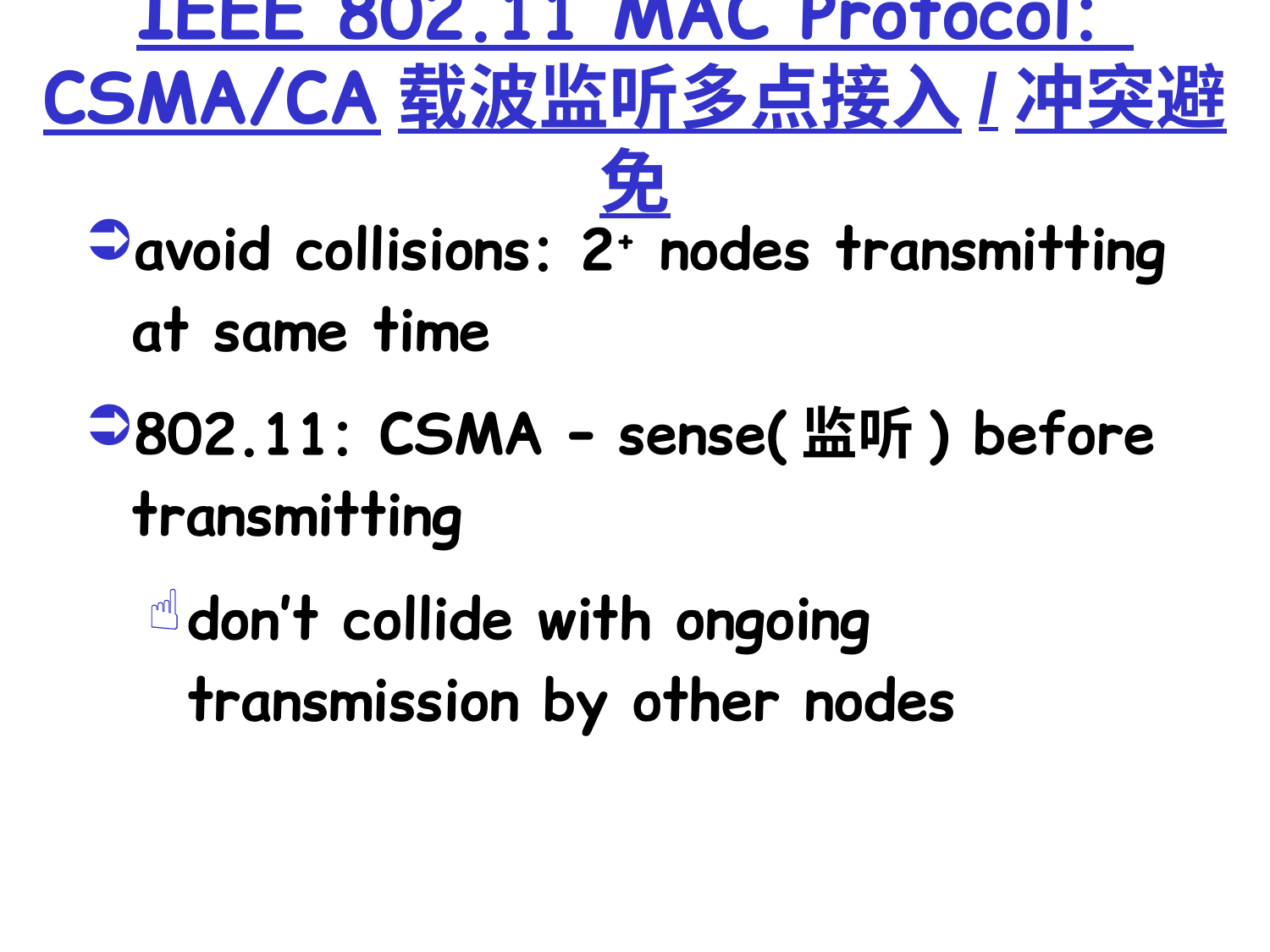

# IEEE 802.11 MAC Protocol: CSMA/CA载波监听多点接入/冲突避免
avoid collisions: 2+ nodes transmitting at same time
802.11: CSMA – sense(监听) before transmitting
don’t collide with ongoing transmission by other nodes

7